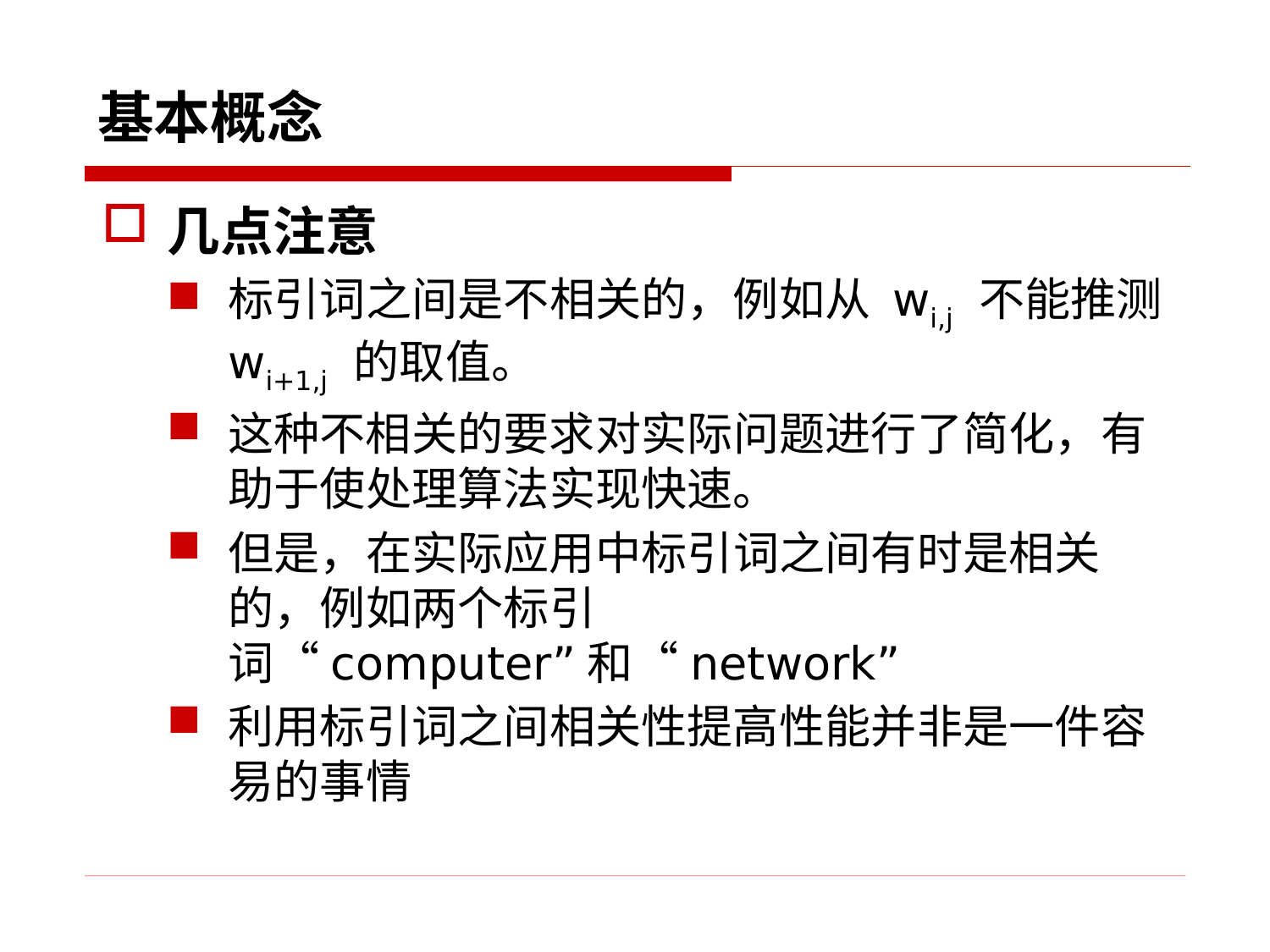

# 基本概念
几点注意
标引词之间是不相关的，例如从 wi,j 不能推测wi+1,j 的取值。
这种不相关的要求对实际问题进行了简化，有助于使处理算法实现快速。
但是，在实际应用中标引词之间有时是相关的，例如两个标引词“computer”和“network”
利用标引词之间相关性提高性能并非是一件容易的事情